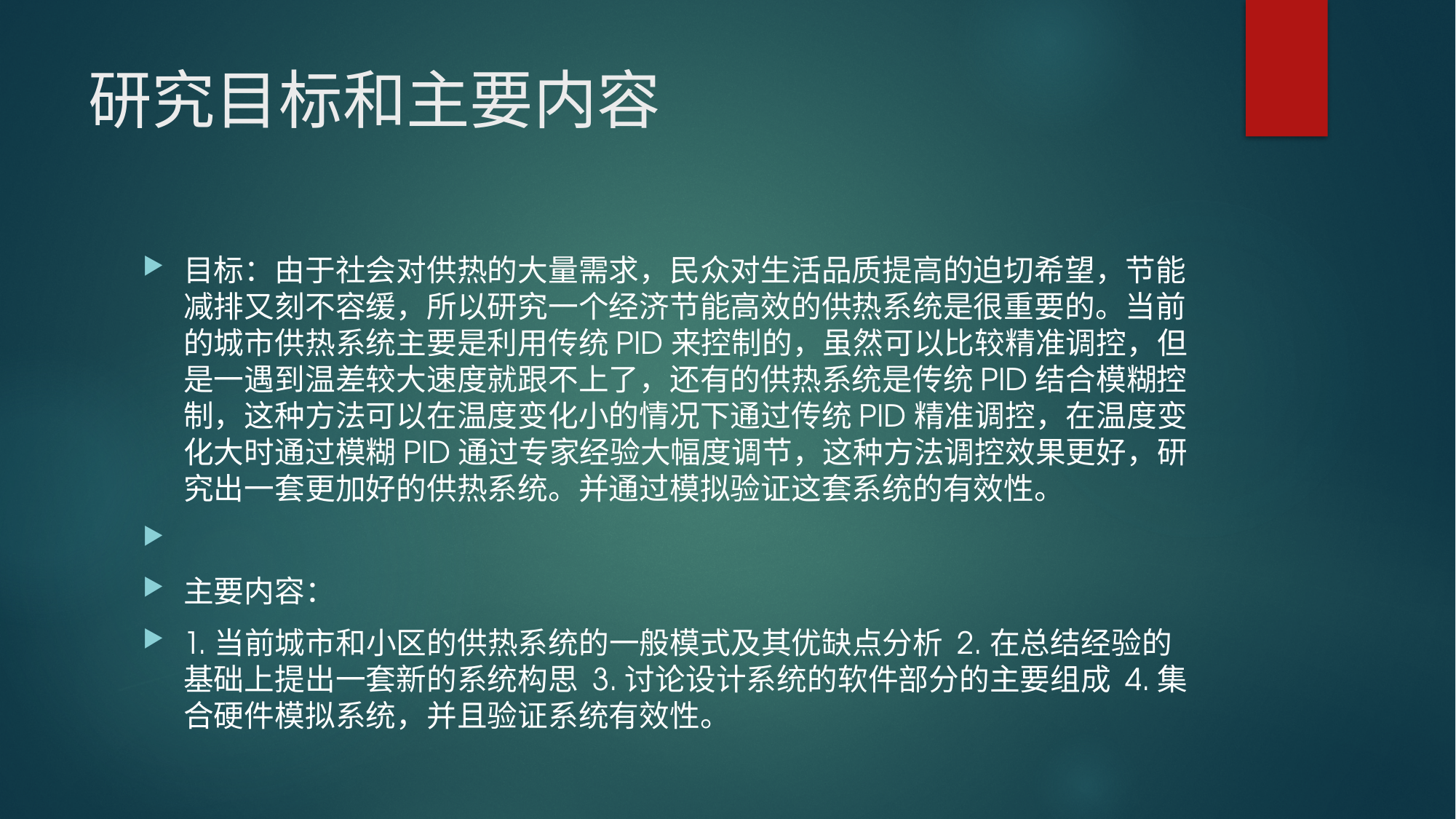

# 研究目标和主要内容
目标：由于社会对供热的大量需求，民众对生活品质提高的迫切希望，节能减排又刻不容缓，所以研究一个经济节能高效的供热系统是很重要的。当前的城市供热系统主要是利用传统PID来控制的，虽然可以比较精准调控，但是一遇到温差较大速度就跟不上了，还有的供热系统是传统PID结合模糊控制，这种方法可以在温度变化小的情况下通过传统PID精准调控，在温度变化大时通过模糊PID通过专家经验大幅度调节，这种方法调控效果更好，研究出一套更加好的供热系统。并通过模拟验证这套系统的有效性。

主要内容：
1.当前城市和小区的供热系统的一般模式及其优缺点分析 2.在总结经验的基础上提出一套新的系统构思 3.讨论设计系统的软件部分的主要组成 4.集合硬件模拟系统，并且验证系统有效性。